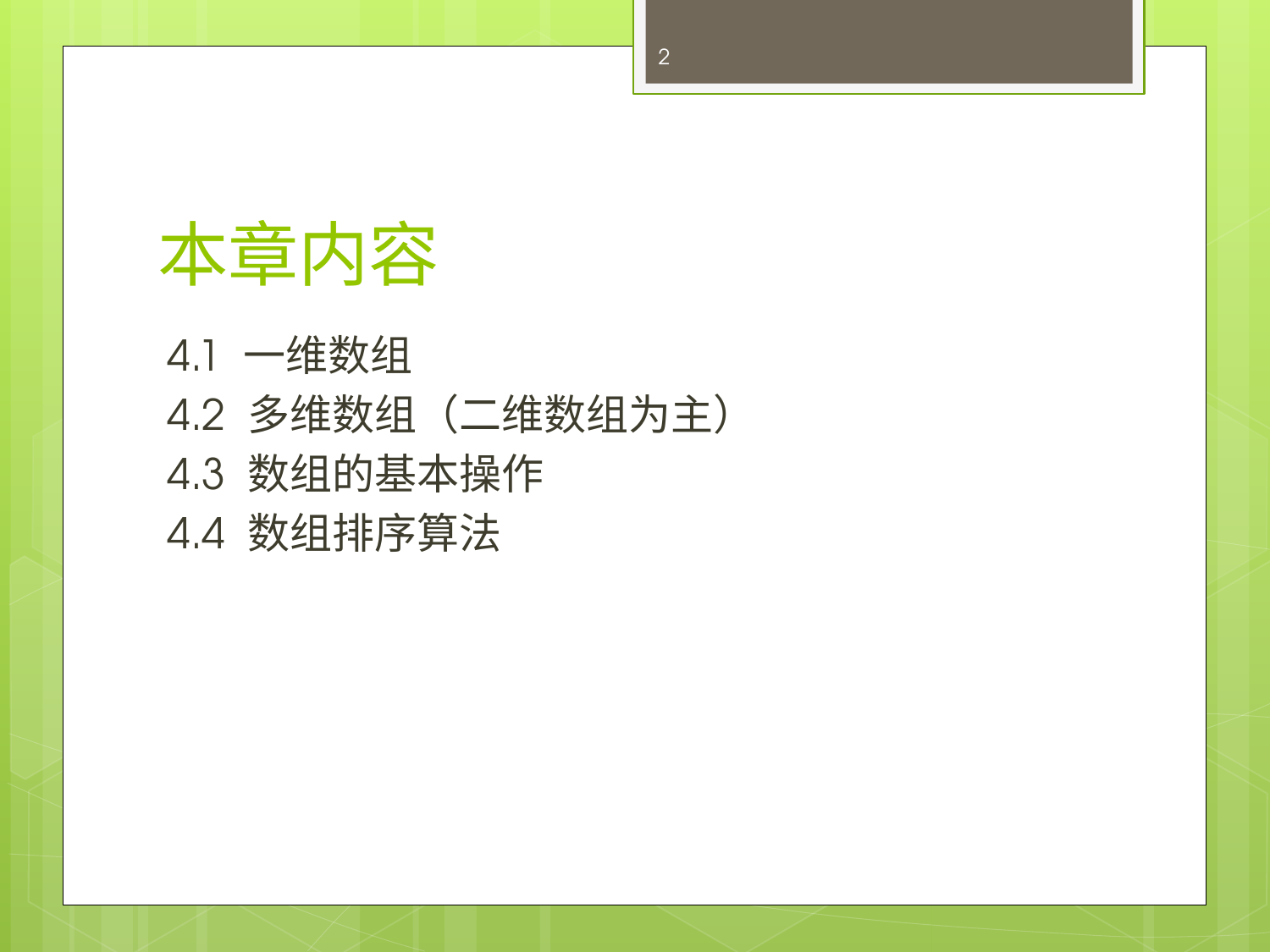

2
# 本章内容
4.1 一维数组
4.2 多维数组（二维数组为主）
4.3 数组的基本操作
4.4 数组排序算法